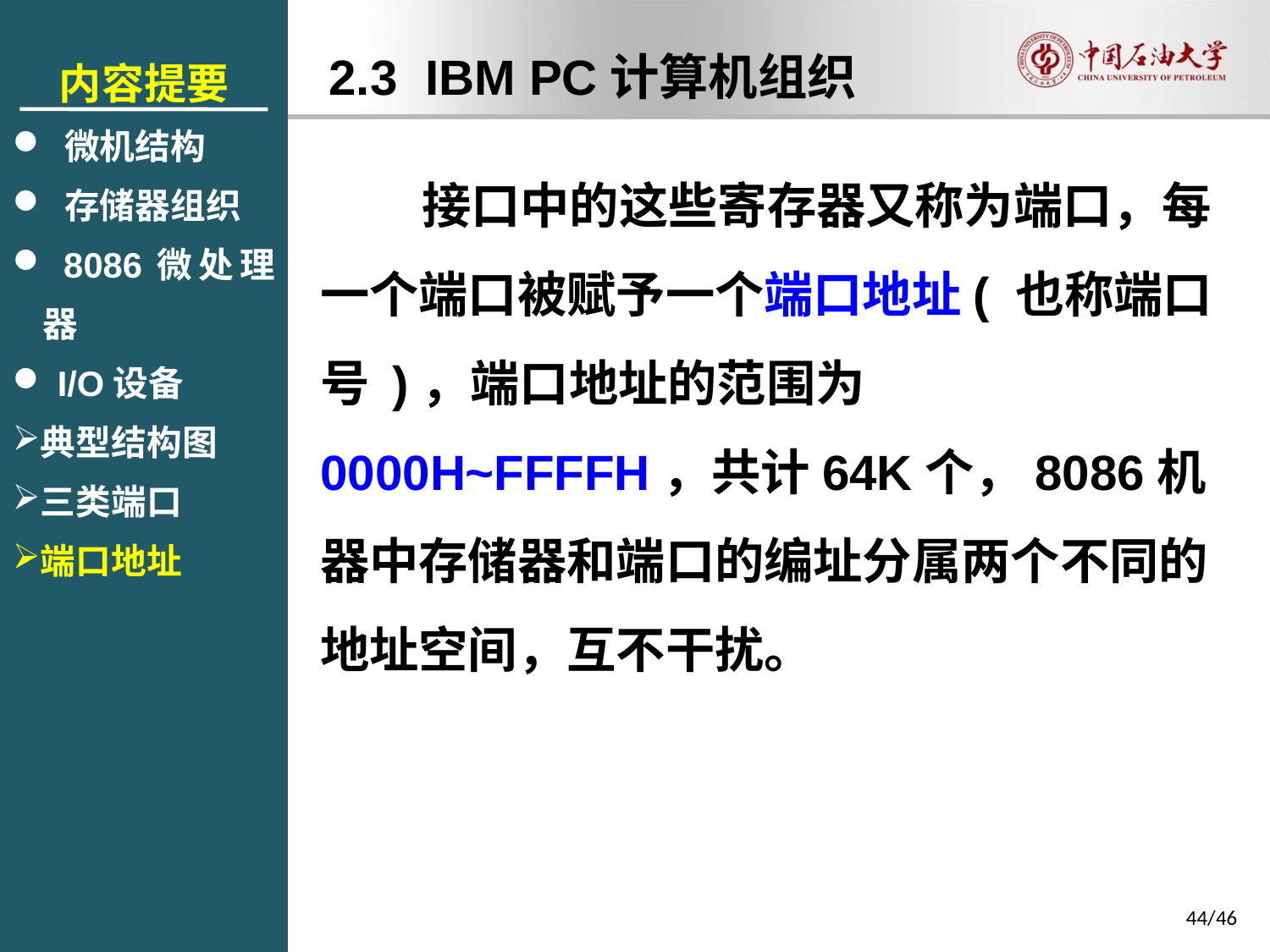

内容提要
 微机结构
 存储器组织
 8086微处理器
 I/O设备
典型结构图
三类端口
端口地址
2.3  IBM PC计算机组织
        接口中的这些寄存器又称为端口，每一个端口被赋予一个端口地址( 也称端口号 )，端口地址的范围为0000H~FFFFH，共计64K个，8086机器中存储器和端口的编址分属两个不同的地址空间，互不干扰。
44/46